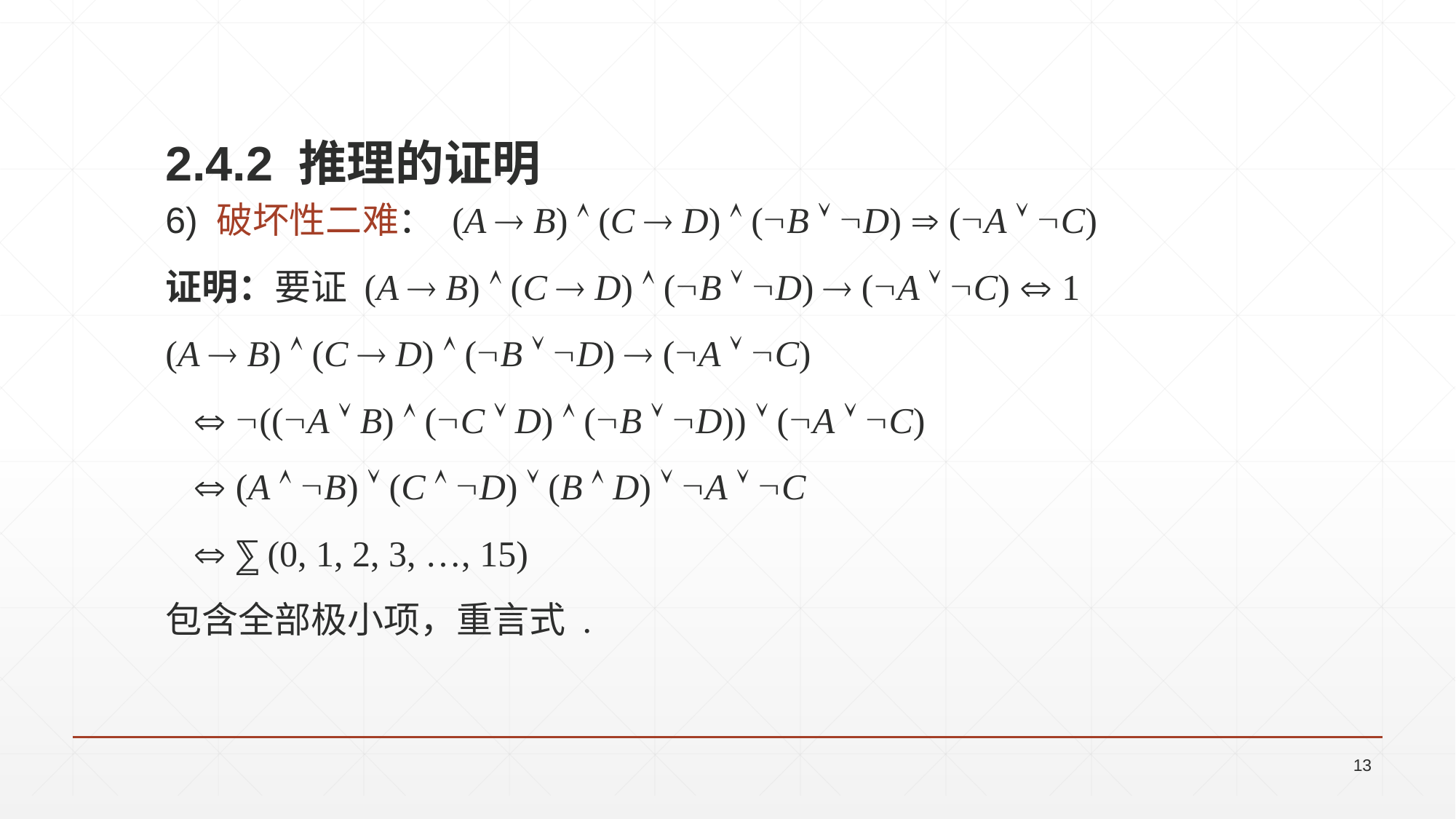

2.4.2 推理的证明
6) 破坏性二难： (A → B) ∧ (C → D) ∧ (¬B ∨ ¬D) ⇒ (¬A ∨ ¬C)
证明：要证 (A → B) ∧ (C → D) ∧ (¬B ∨ ¬D) → (¬A ∨ ¬C) ⇔ 1
(A → B) ∧ (C → D) ∧ (¬B ∨ ¬D) → (¬A ∨ ¬C)
	⇔ ¬((¬A ∨ B) ∧ (¬C ∨ D) ∧ (¬B ∨ ¬D)) ∨ (¬A ∨ ¬C)
	⇔ (A ∧ ¬B) ∨ (C ∧ ¬D) ∨ (B ∧ D) ∨ ¬A ∨ ¬C
	⇔ ⅀ (0, 1, 2, 3, …, 15)
包含全部极小项，重言式 .
13